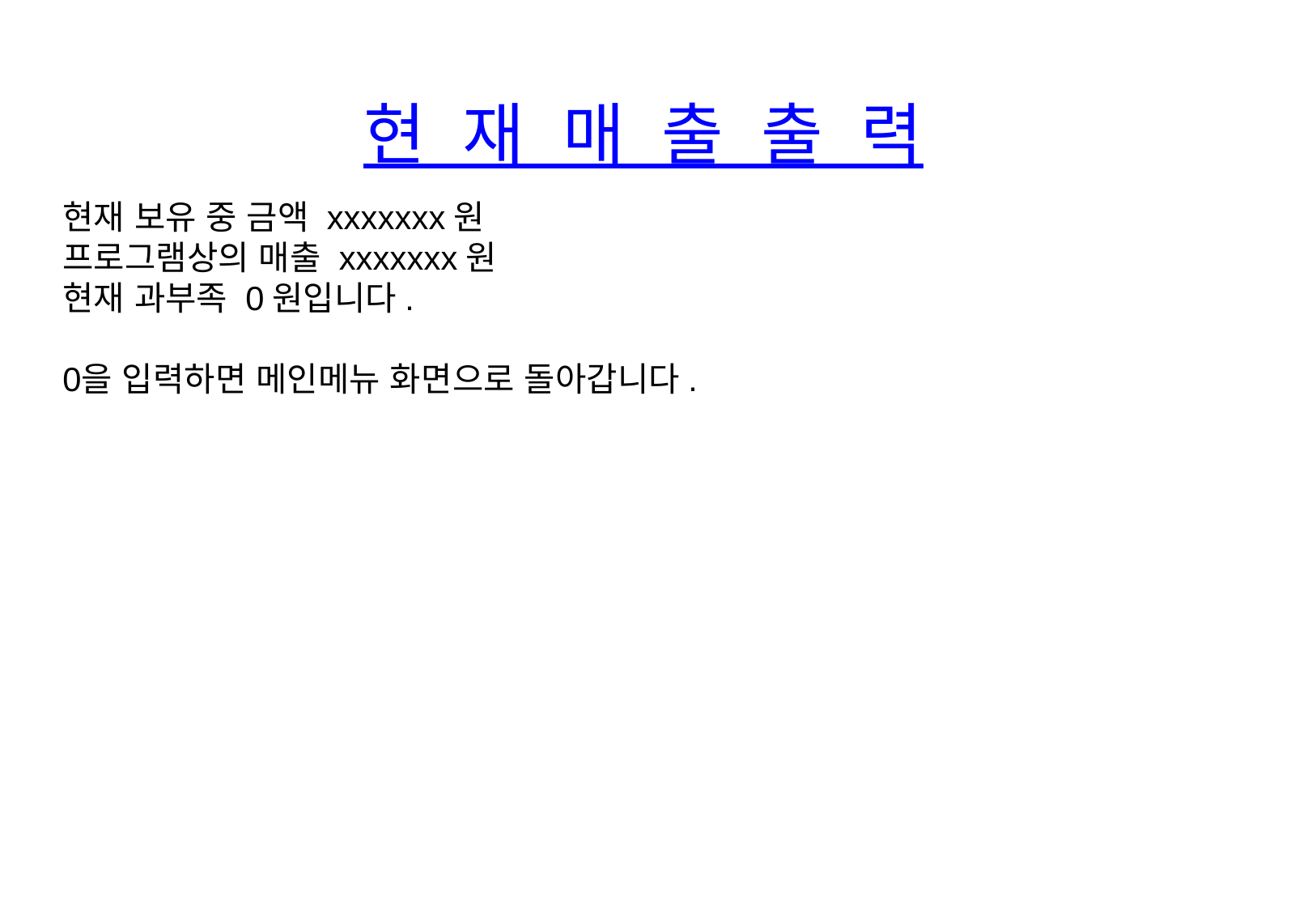

현  재  매  출  출  력
현재 보유 중 금액 xxxxxxx원
프로그램상의 매출 xxxxxxx원
현재 과부족 0원입니다.

0을 입력하면 메인메뉴 화면으로 돌아갑니다.